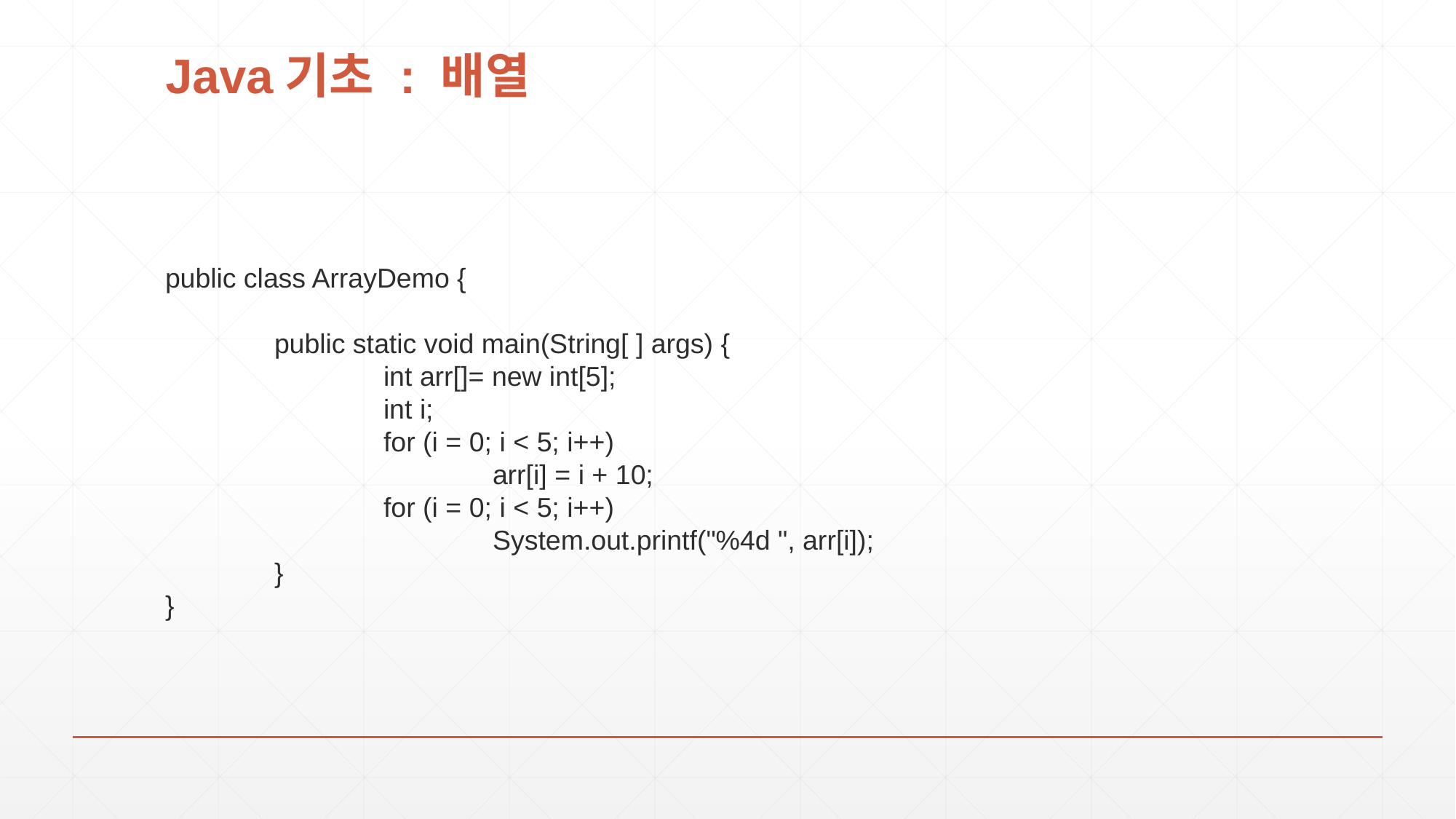

# Java기초 : 배열
public class ArrayDemo {

	public static void main(String[ ] args) {
		int arr[]= new int[5];
		int i;
		for (i = 0; i < 5; i++)
			arr[i] = i + 10;
		for (i = 0; i < 5; i++)
			System.out.printf("%4d ", arr[i]);
	}
}